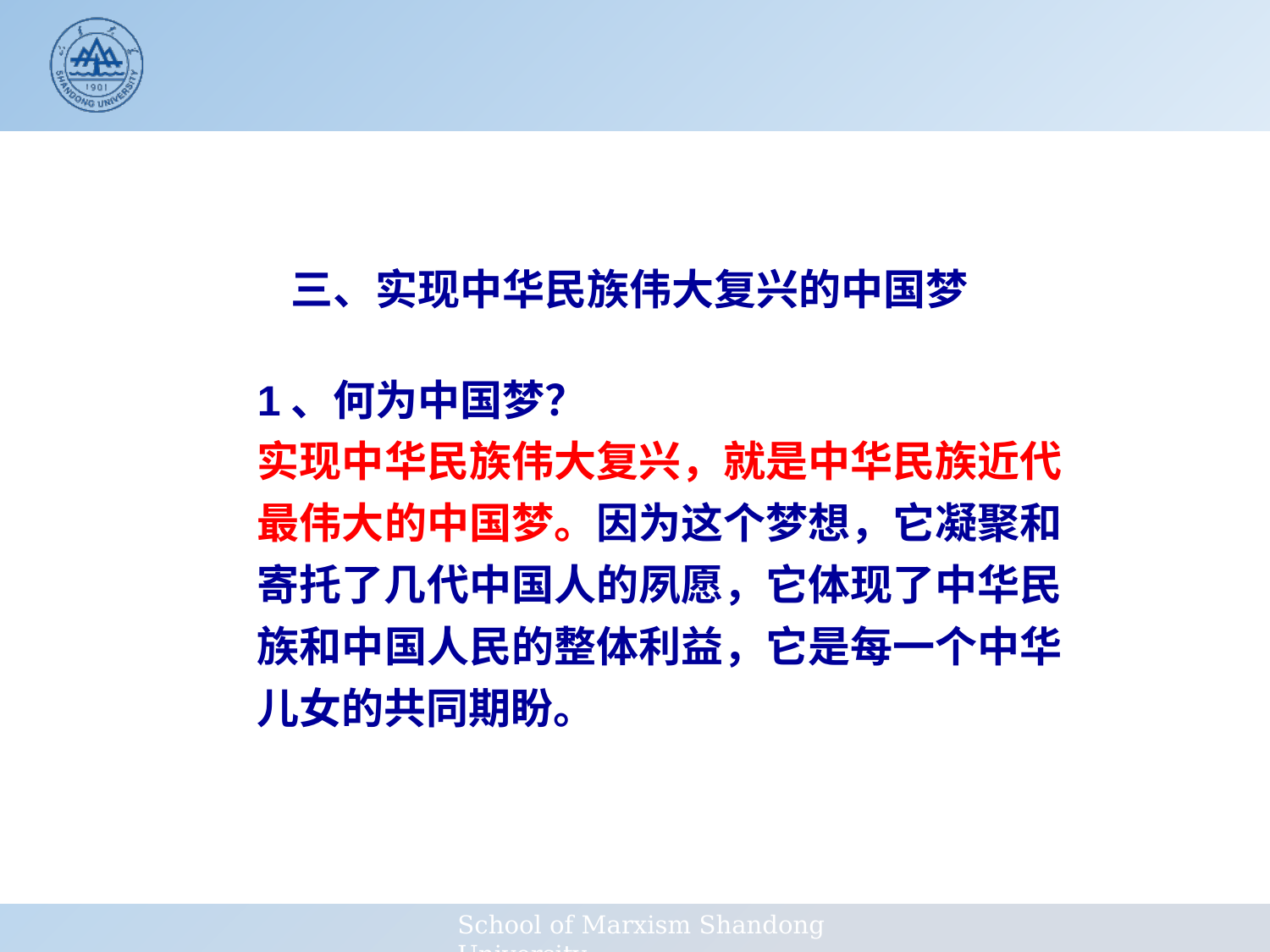

三、实现中华民族伟大复兴的中国梦
1、何为中国梦？
实现中华民族伟大复兴，就是中华民族近代最伟大的中国梦。因为这个梦想，它凝聚和寄托了几代中国人的夙愿，它体现了中华民族和中国人民的整体利益，它是每一个中华儿女的共同期盼。